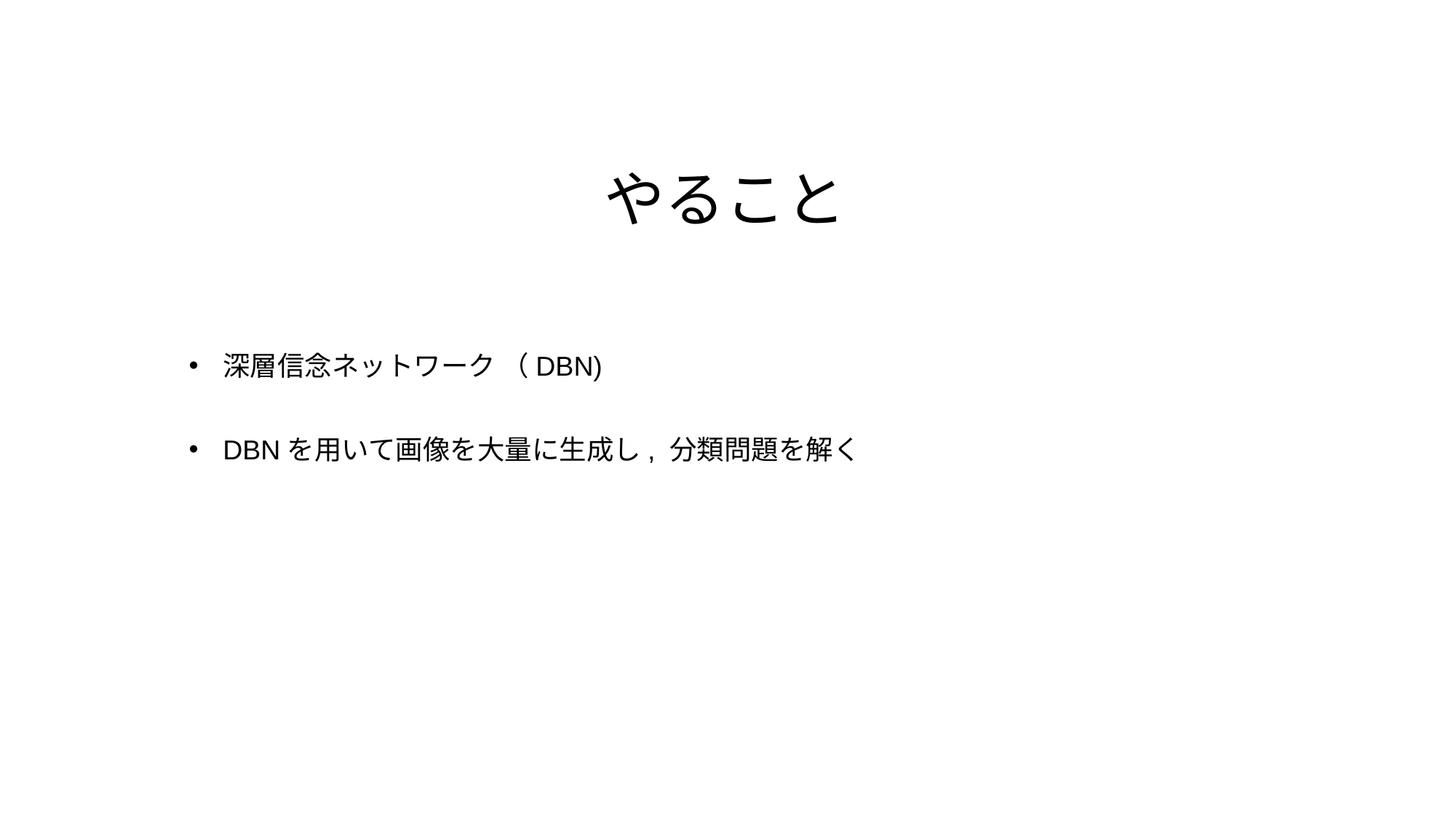

やること
深層信念ネットワーク （DBN)

DBNを用いて画像を大量に生成し, 分類問題を解く